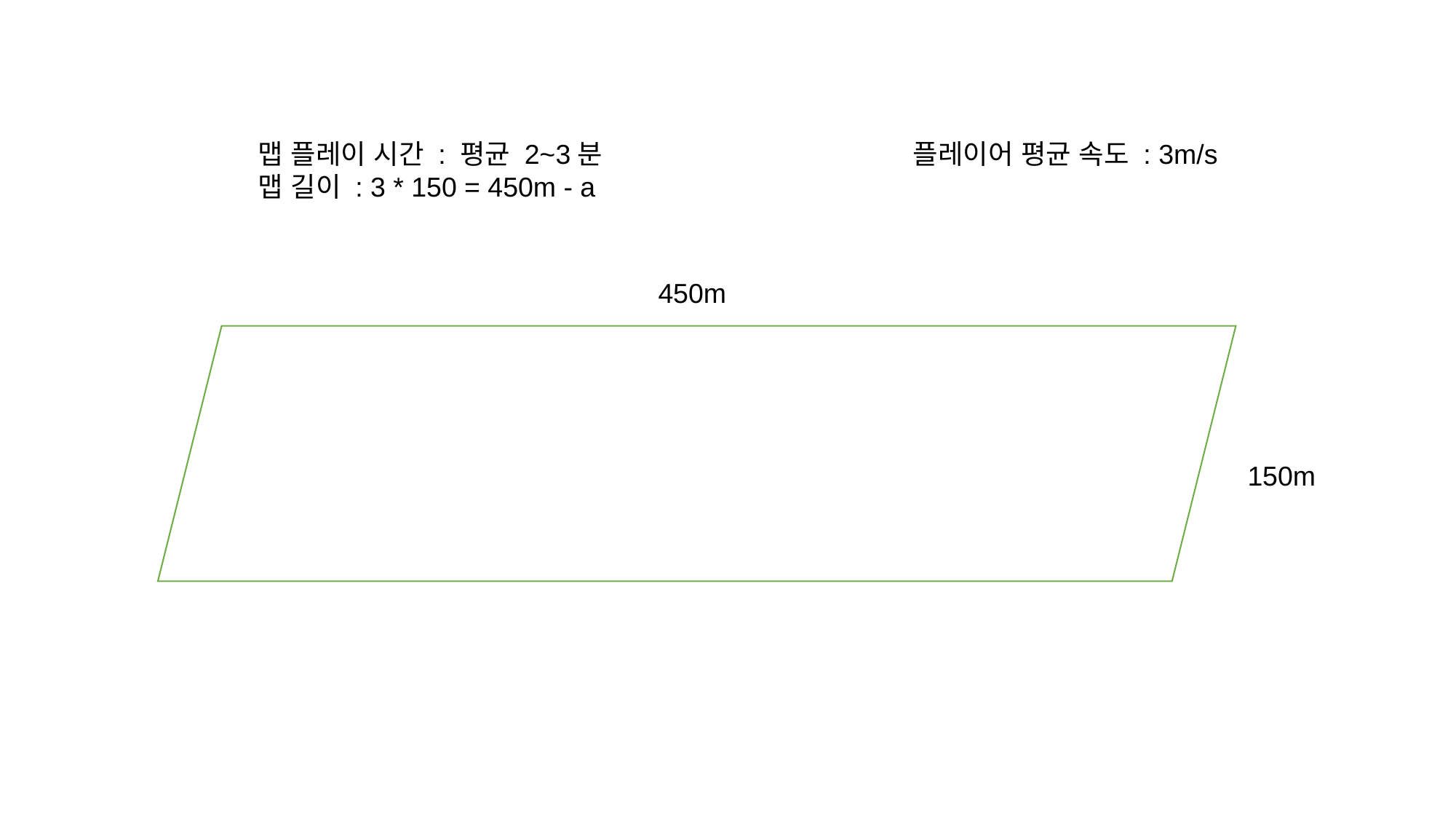

맵 플레이 시간 : 평균 2~3분			플레이어 평균 속도 : 3m/s
맵 길이 : 3 * 150 = 450m - a

450m

150m